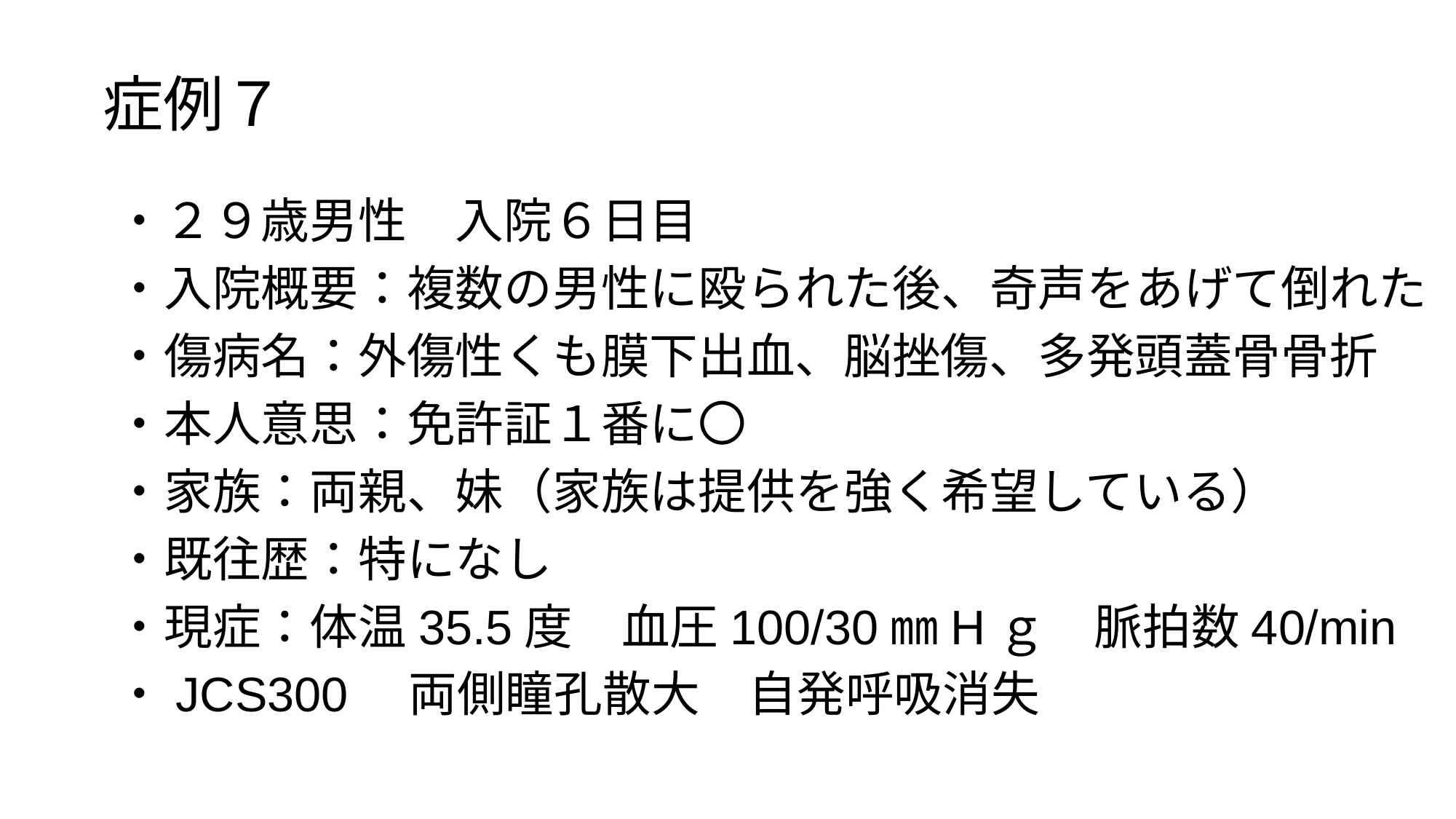

# 症例７
・２９歳男性　入院６日目
・入院概要：複数の男性に殴られた後、奇声をあげて倒れた
・傷病名：外傷性くも膜下出血、脳挫傷、多発頭蓋骨骨折
・本人意思：免許証１番に〇
・家族：両親、妹（家族は提供を強く希望している）
・既往歴：特になし
・現症：体温35.5度　血圧100/30㎜Hｇ　脈拍数40/min
・JCS300　両側瞳孔散大　自発呼吸消失